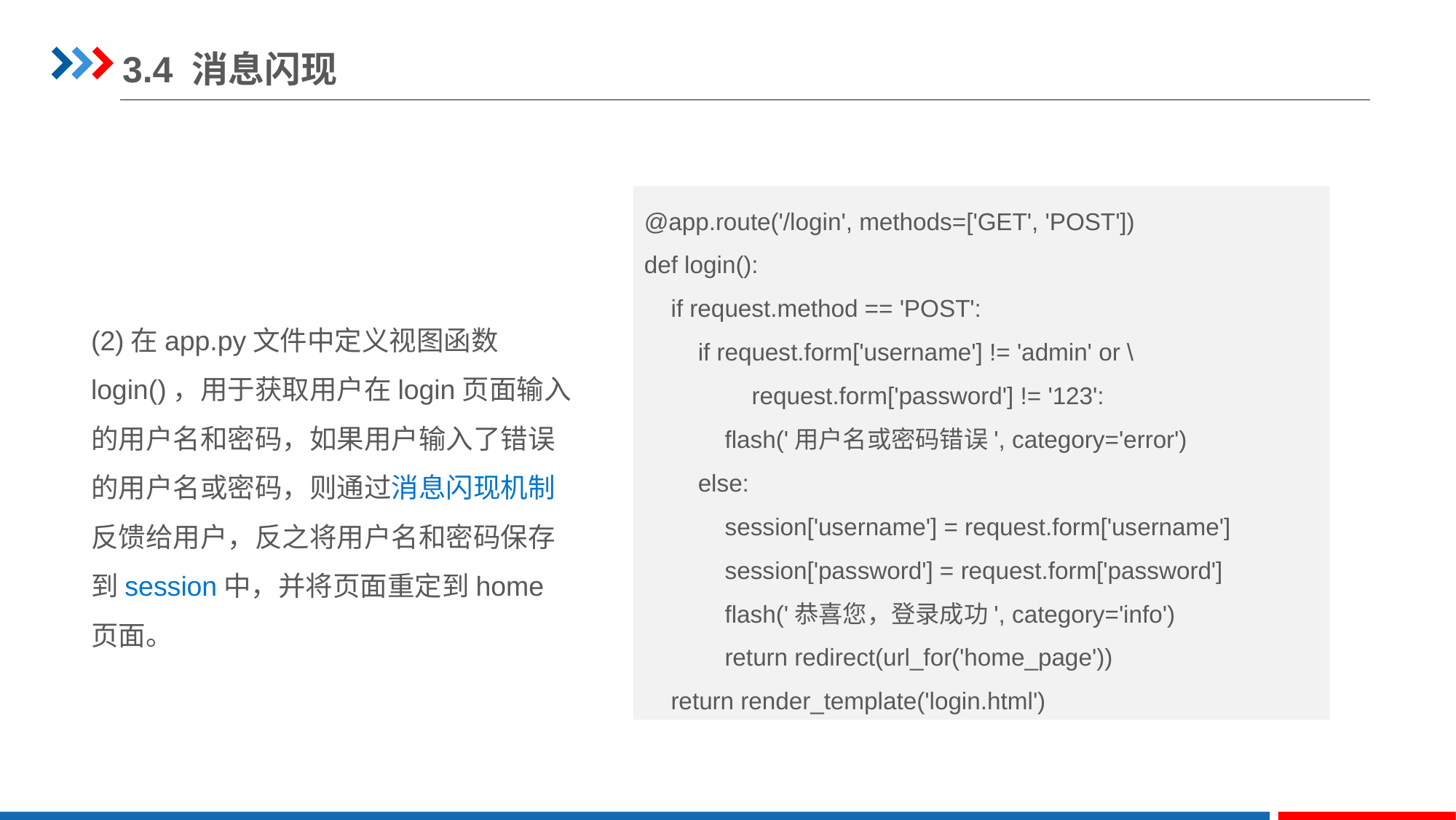

3.4 消息闪现
@app.route('/login', methods=['GET', 'POST'])
def login():
    if request.method == 'POST':
        if request.form['username'] != 'admin' or \
                request.form['password'] != '123':
            flash('用户名或密码错误', category='error')
        else:
            session['username'] = request.form['username']
            session['password'] = request.form['password']
            flash('恭喜您，登录成功', category='info')
            return redirect(url_for('home_page'))
    return render_template('login.html')
(2)在app.py文件中定义视图函数login()，用于获取用户在login页面输入的用户名和密码，如果用户输入了错误的用户名或密码，则通过消息闪现机制反馈给用户，反之将用户名和密码保存到session中，并将页面重定到home页面。